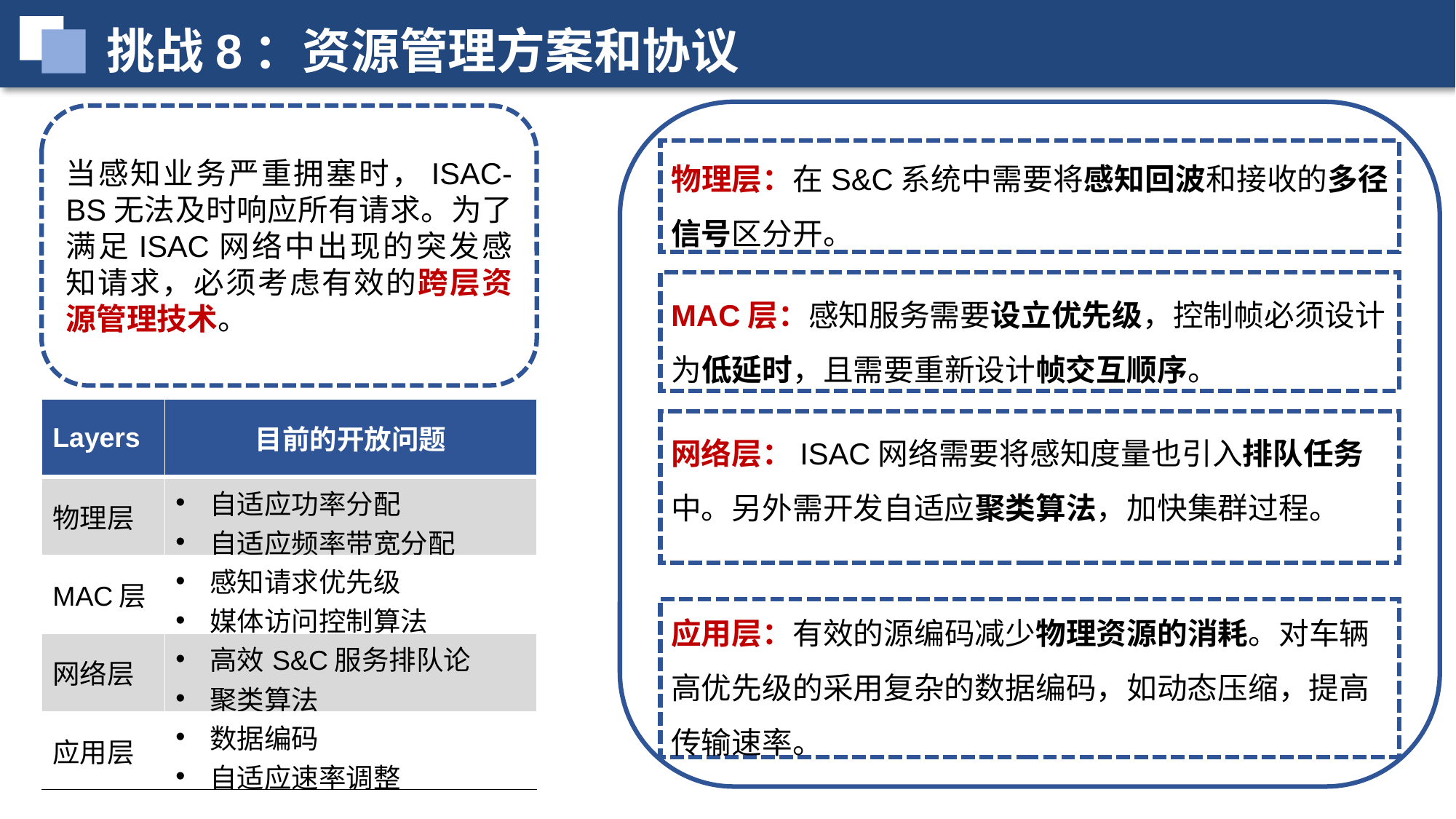

挑战8：资源管理方案和协议

当感知业务严重拥塞时，ISAC-BS无法及时响应所有请求。为了满足ISAC网络中出现的突发感知请求，必须考虑有效的跨层资源管理技术。

物理层：在S&C系统中需要将感知回波和接收的多径信号区分开。
MAC层：感知服务需要设立优先级，控制帧必须设计为低延时，且需要重新设计帧交互顺序。
| Layers | 目前的开放问题 |
| --- | --- |
| 物理层 | 自适应功率分配 自适应频率带宽分配 |
| MAC层 | 感知请求优先级 媒体访问控制算法 |
| 网络层 | 高效S&C服务排队论 聚类算法 |
| 应用层 | 数据编码 自适应速率调整 |
网络层：ISAC网络需要将感知度量也引入排队任务中。另外需开发自适应聚类算法，加快集群过程。
应用层：有效的源编码减少物理资源的消耗。对车辆高优先级的采用复杂的数据编码，如动态压缩，提高传输速率。